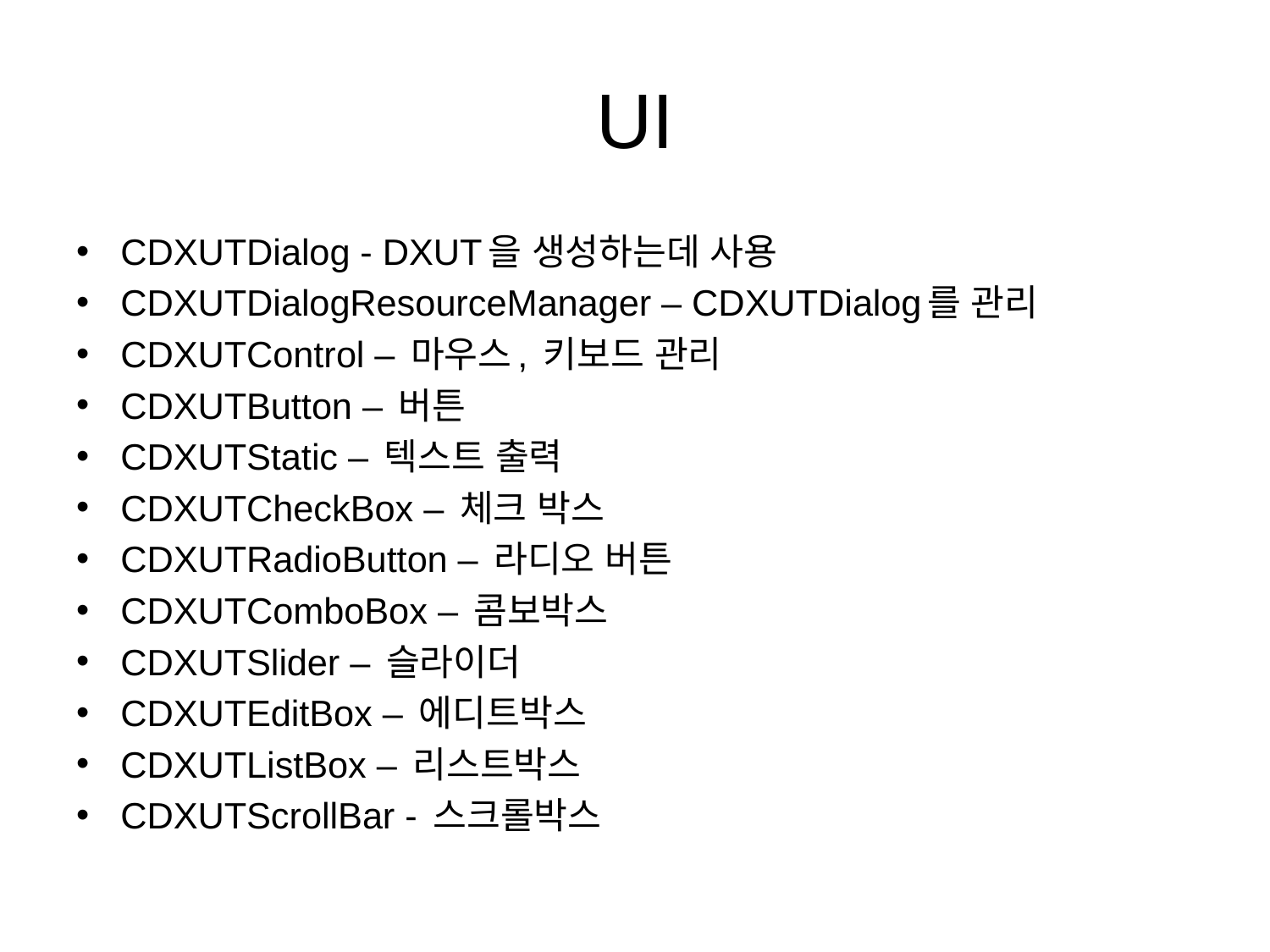

# UI
CDXUTDialog - DXUT을 생성하는데 사용
CDXUTDialogResourceManager – CDXUTDialog를 관리
CDXUTControl – 마우스, 키보드 관리
CDXUTButton – 버튼
CDXUTStatic – 텍스트 출력
CDXUTCheckBox – 체크 박스
CDXUTRadioButton – 라디오 버튼
CDXUTComboBox – 콤보박스
CDXUTSlider – 슬라이더
CDXUTEditBox – 에디트박스
CDXUTListBox – 리스트박스
CDXUTScrollBar - 스크롤박스